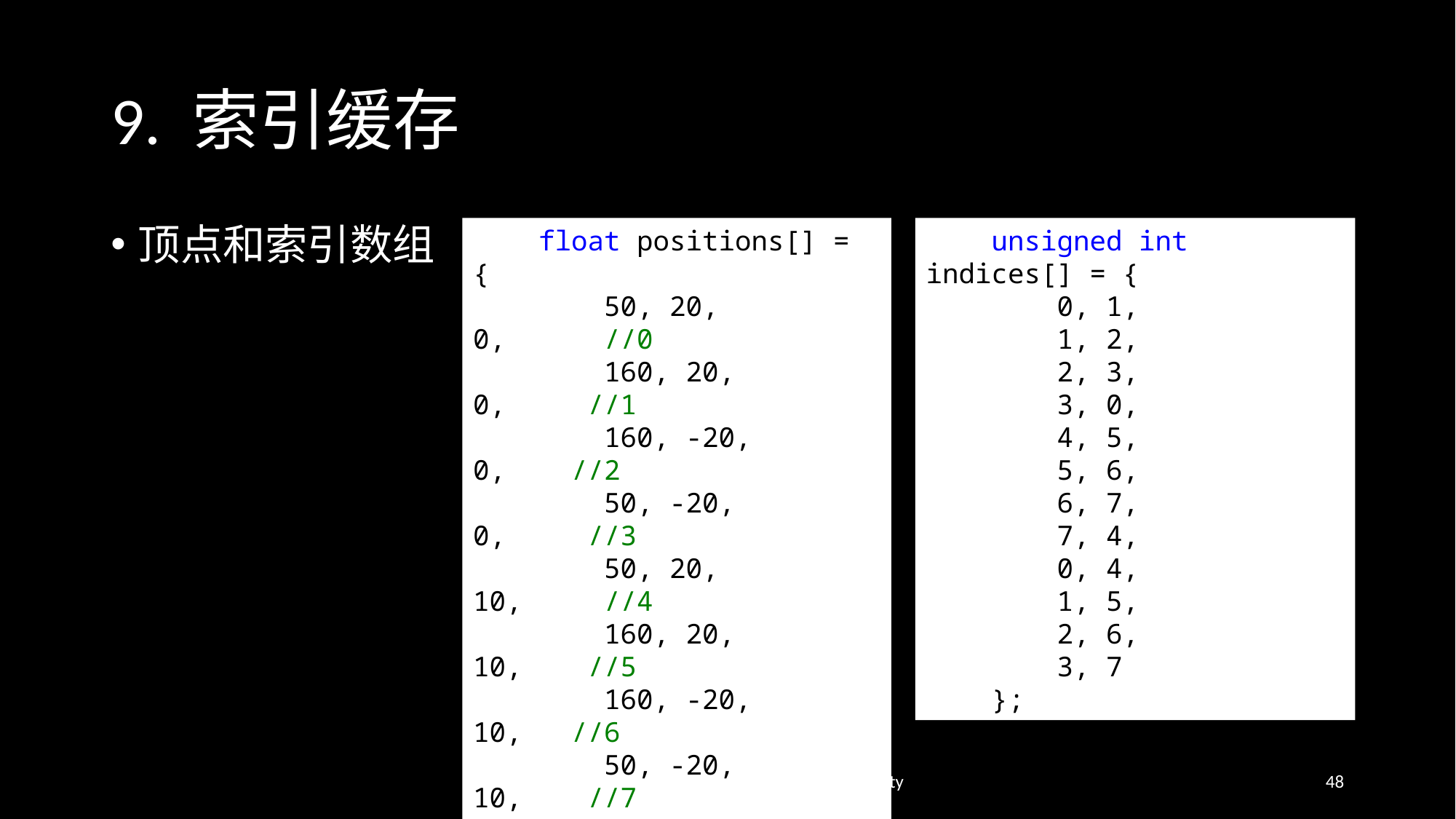

# 9. 索引缓存
顶点和索引数组
    float positions[] = {
        50, 20, 0,      //0
        160, 20, 0,     //1
        160, -20, 0,    //2
        50, -20, 0,     //3
        50, 20, 10,     //4
        160, 20, 10,    //5
        160, -20, 10,   //6
        50, -20, 10,    //7
    };
    unsigned int indices[] = {
        0, 1,
        1, 2,
        2, 3,
        3, 0,
        4, 5,
        5, 6,
        6, 7,
        7, 4,
        0, 4,
        1, 5,
        2, 6,
        3, 7
    };
Computer Graphics, Hangzhou Dianzi University
48